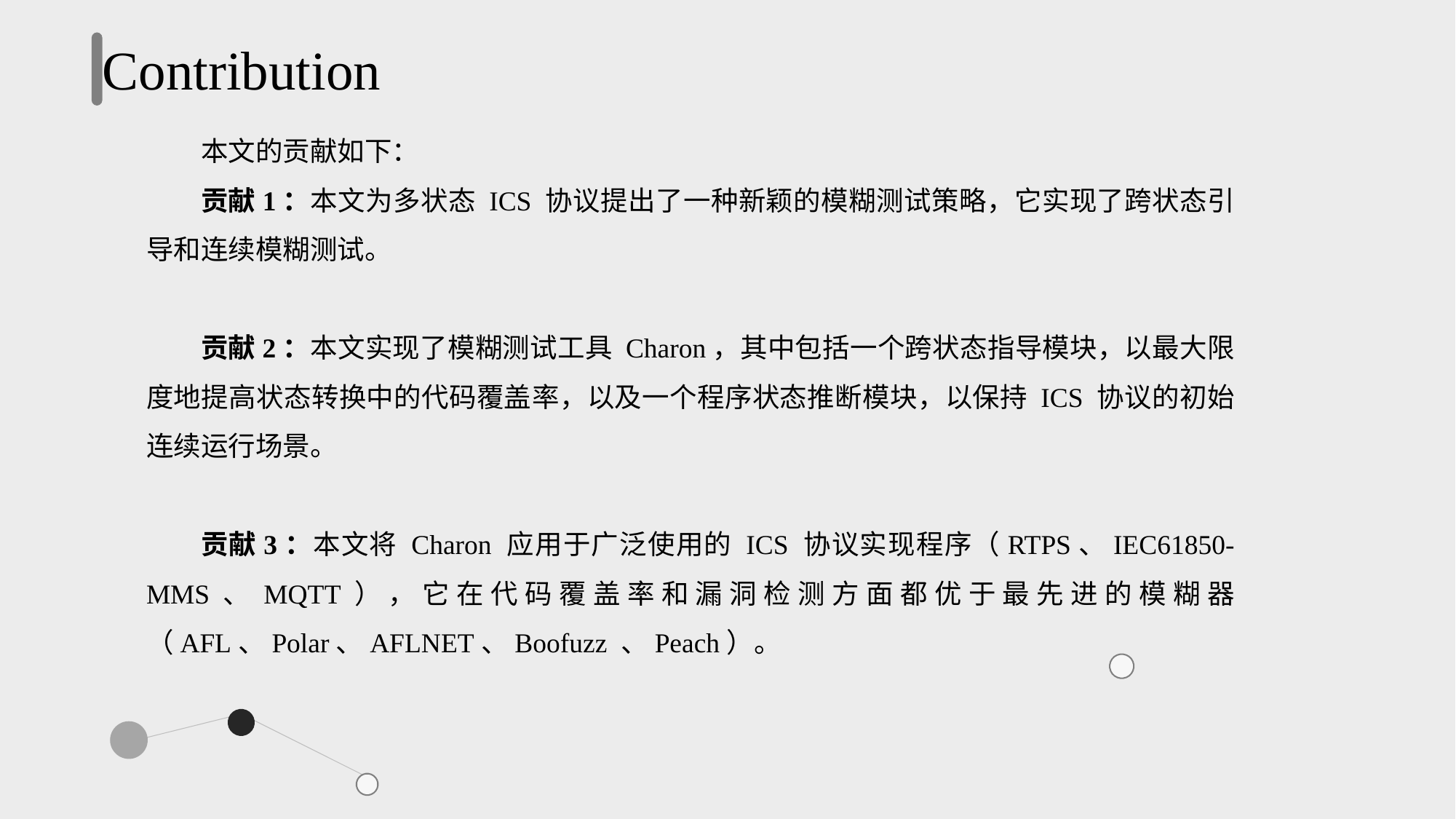

Contribution

本文的贡献如下：
贡献1：本文为多状态 ICS 协议提出了一种新颖的模糊测试策略，它实现了跨状态引导和连续模糊测试。

贡献2：本文实现了模糊测试工具 Charon，其中包括一个跨状态指导模块，以最大限度地提高状态转换中的代码覆盖率，以及一个程序状态推断模块，以保持 ICS 协议的初始连续运行场景。

贡献3：本文将 Charon 应用于广泛使用的 ICS 协议实现程序（RTPS、IEC61850-MMS、MQTT），它在代码覆盖率和漏洞检测方面都优于最先进的模糊器（AFL、Polar、AFLNET、Boofuzz 、Peach）。